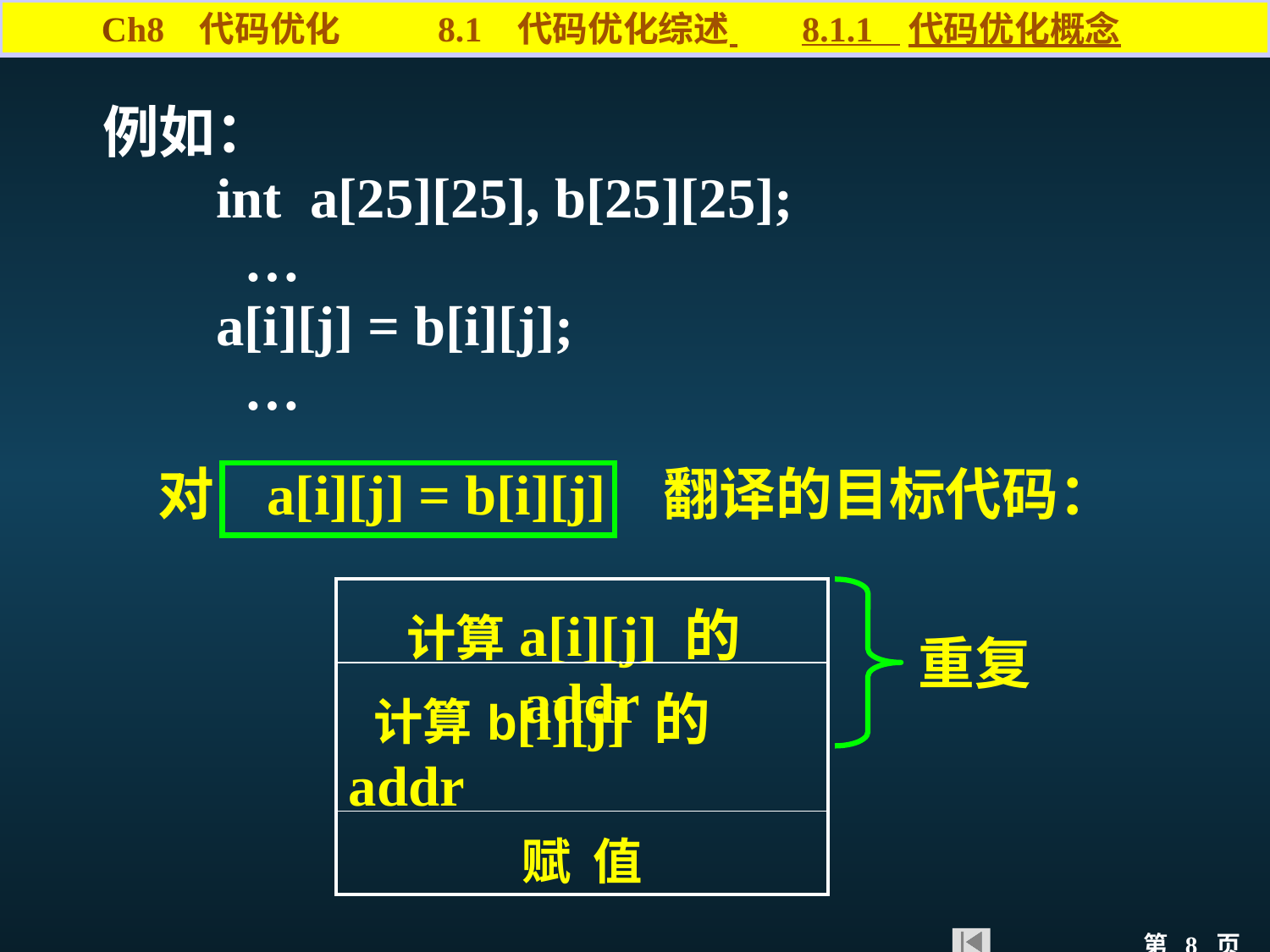

Ch8   代码优化           8.1   代码优化综述        8.1.1   代码优化概念
例如：
        int  a[25][25], b[25][25];
          …
        a[i][j] = b[i][j];
          …
   对   a[i][j] = b[i][j]   翻译的目标代码：

| 计算a[i][j] 的addr |
| --- |
| 计算b[i][j] 的addr |
| 赋 值 |

重复